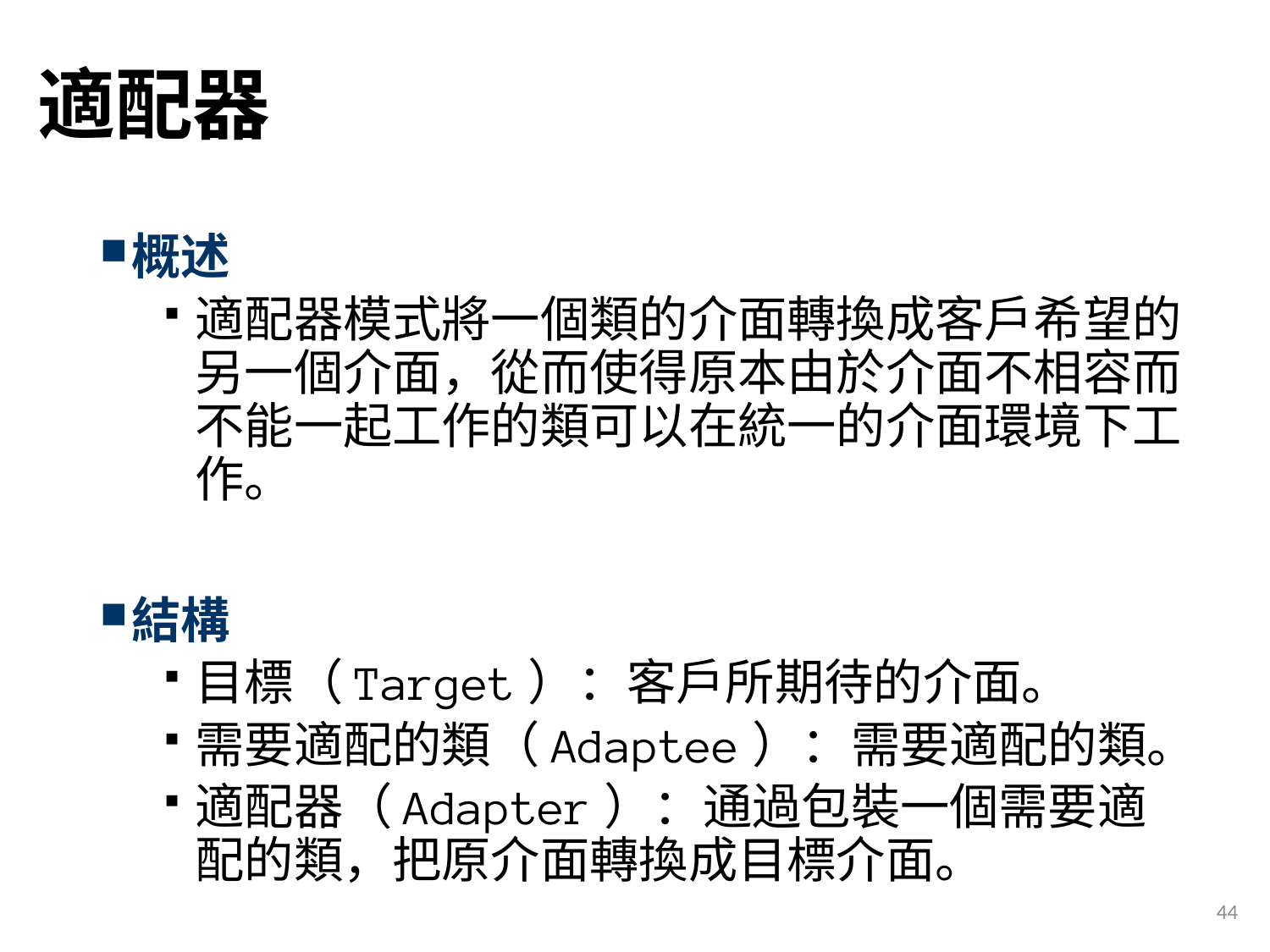

# 適配器
概述
適配器模式將一個類的介面轉換成客戶希望的另一個介面，從而使得原本由於介面不相容而不能一起工作的類可以在統一的介面環境下工作。

結構
目標（Target）：客戶所期待的介面。
需要適配的類（Adaptee）：需要適配的類。
適配器（Adapter）：通過包裝一個需要適配的類，把原介面轉換成目標介面。
44